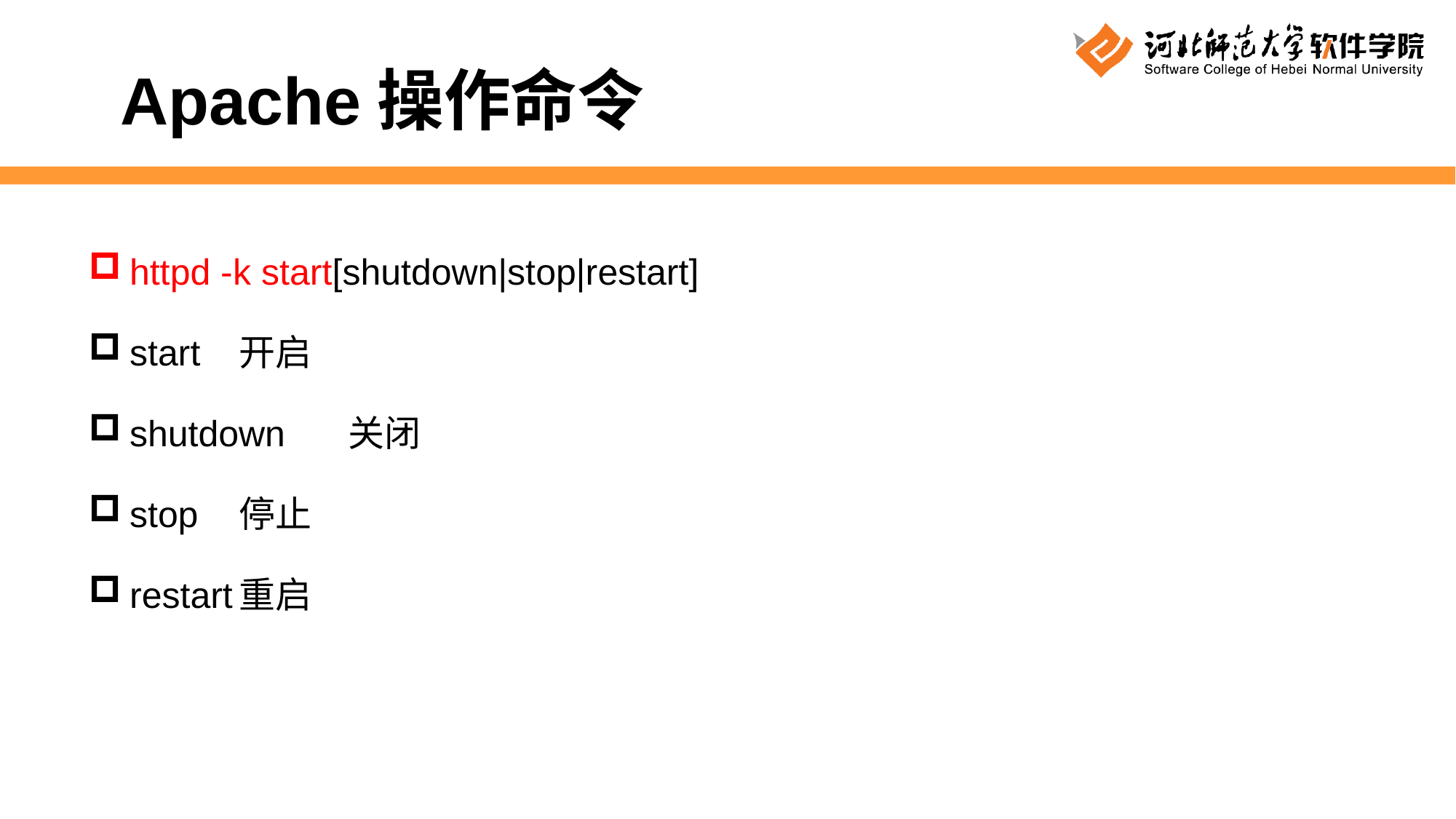

Apache操作命令
httpd -k start[shutdown|stop|restart]
start	开启
shutdown	关闭
stop	停止
restart	重启